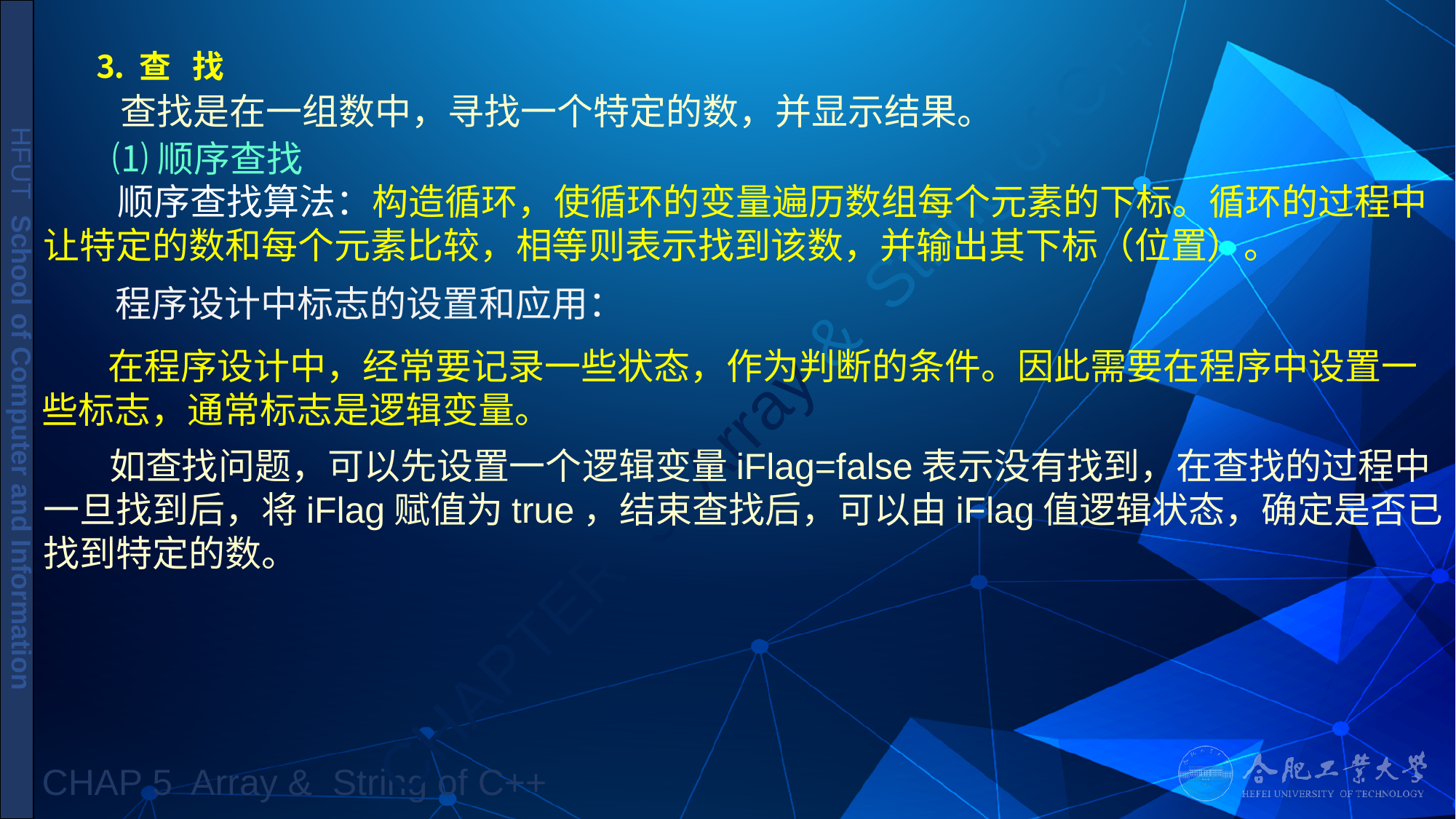

# ⒊ 查   找
查找是在一组数中，寻找一个特定的数，并显示结果。
⑴顺序查找
        顺序查找算法：构造循环，使循环的变量遍历数组每个元素的下标。循环的过程中让特定的数和每个元素比较，相等则表示找到该数，并输出其下标（位置）。
程序设计中标志的设置和应用：
       在程序设计中，经常要记录一些状态，作为判断的条件。因此需要在程序中设置一些标志，通常标志是逻辑变量。
       如查找问题，可以先设置一个逻辑变量iFlag=false表示没有找到，在查找的过程中一旦找到后，将iFlag赋值为true，结束查找后，可以由iFlag值逻辑状态，确定是否已找到特定的数。